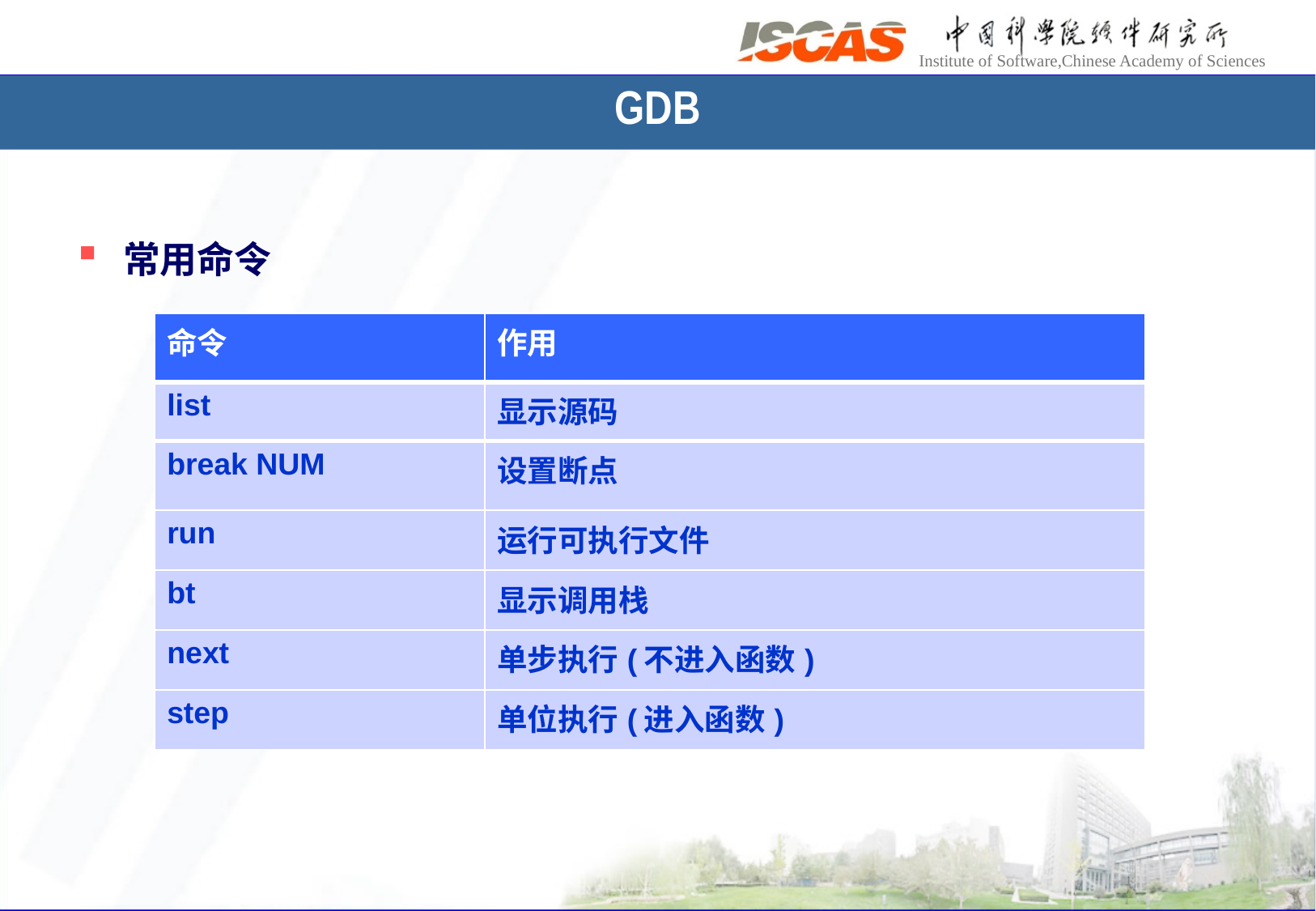

GDB

常用命令

| 命令 | 作用 |
| --- | --- |
| list | 显示源码 |
| break NUM | 设置断点 |
| run | 运行可执行文件 |
| bt | 显示调用栈 |
| next | 单步执行(不进入函数) |
| step | 单位执行(进入函数) |